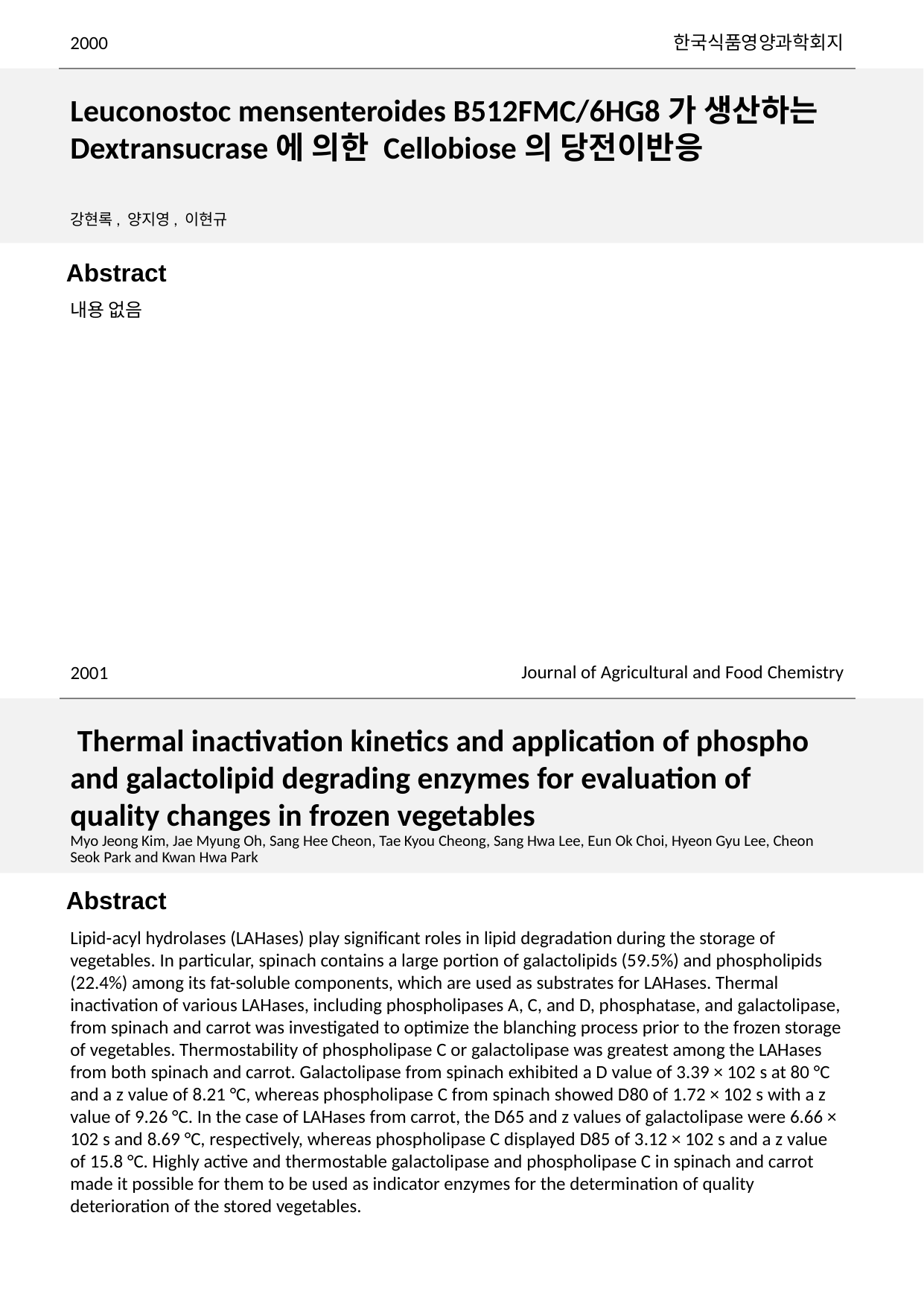

2000
 한국식품영양과학회지
Leuconostoc mensenteroides B512FMC/6HG8가 생산하는 Dextransucrase에 의한 Cellobiose의 당전이반응
강현록, 양지영, 이현규
내용 없음
Journal of Agricultural and Food Chemistry
2001
 Thermal inactivation kinetics and application of phospho  and galactolipid degrading enzymes for evaluation of quality changes in frozen vegetables
Myo Jeong Kim, Jae Myung Oh, Sang Hee Cheon, Tae Kyou Cheong, Sang Hwa Lee, Eun Ok Choi, Hyeon Gyu Lee, Cheon Seok Park and Kwan Hwa Park
Lipid-acyl hydrolases (LAHases) play significant roles in lipid degradation during the storage of vegetables. In particular, spinach contains a large portion of galactolipids (59.5%) and phospholipids (22.4%) among its fat-soluble components, which are used as substrates for LAHases. Thermal inactivation of various LAHases, including phospholipases A, C, and D, phosphatase, and galactolipase, from spinach and carrot was investigated to optimize the blanching process prior to the frozen storage of vegetables. Thermostability of phospholipase C or galactolipase was greatest among the LAHases from both spinach and carrot. Galactolipase from spinach exhibited a D value of 3.39 × 102 s at 80 °C and a z value of 8.21 °C, whereas phospholipase C from spinach showed D80 of 1.72 × 102 s with a z value of 9.26 °C. In the case of LAHases from carrot, the D65 and z values of galactolipase were 6.66 × 102 s and 8.69 °C, respectively, whereas phospholipase C displayed D85 of 3.12 × 102 s and a z value of 15.8 °C. Highly active and thermostable galactolipase and phospholipase C in spinach and carrot made it possible for them to be used as indicator enzymes for the determination of quality deterioration of the stored vegetables.